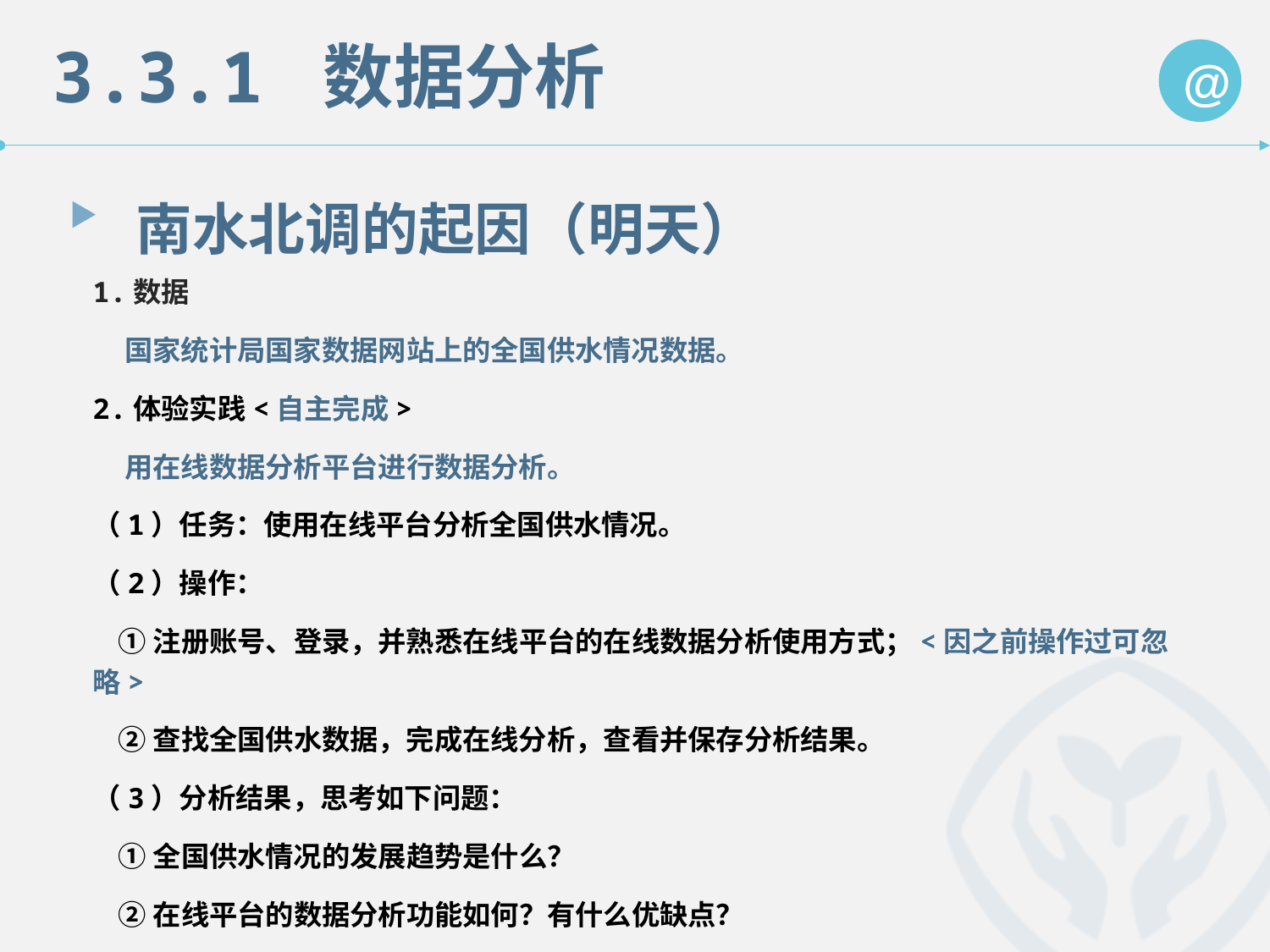

3.3.1 数据分析
@
南水北调的起因（明天）

1.数据
    国家统计局国家数据网站上的全国供水情况数据。
2.体验实践<自主完成>
    用在线数据分析平台进行数据分析。
（1）任务：使用在线平台分析全国供水情况。
（2）操作：
    ①注册账号、登录，并熟悉在线平台的在线数据分析使用方式；<因之前操作过可忽略>
    ②查找全国供水数据，完成在线分析，查看并保存分析结果。
（3）分析结果，思考如下问题：
    ①全国供水情况的发展趋势是什么？
    ②在线平台的数据分析功能如何？有什么优缺点？